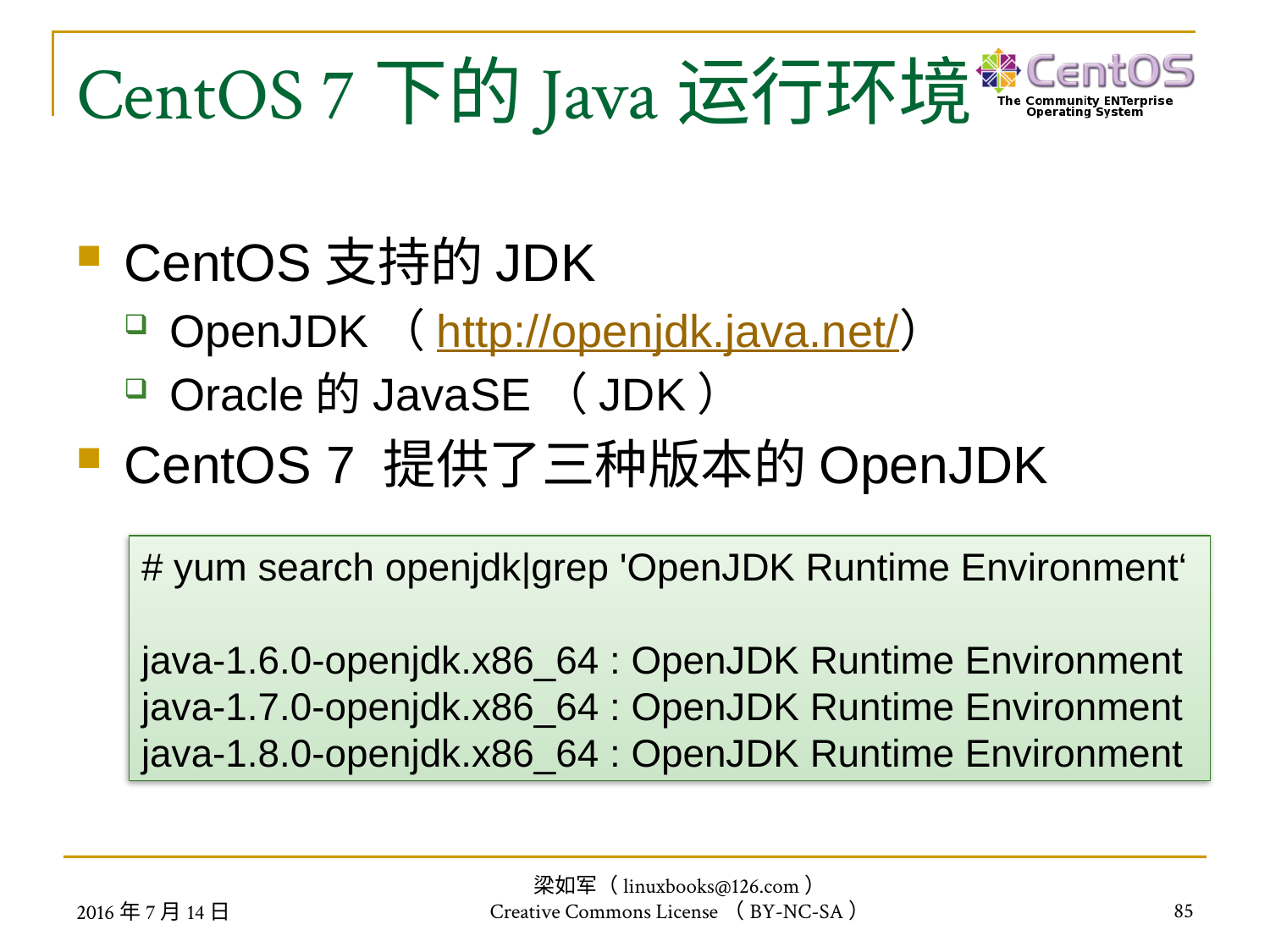

# CentOS 7下的Java运行环境
CentOS支持的JDK
OpenJDK（http://openjdk.java.net/）
Oracle的JavaSE（JDK）
CentOS 7 提供了三种版本的OpenJDK

# yum search openjdk|grep 'OpenJDK Runtime Environment‘

java-1.6.0-openjdk.x86_64 : OpenJDK Runtime Environment
java-1.7.0-openjdk.x86_64 : OpenJDK Runtime Environment
java-1.8.0-openjdk.x86_64 : OpenJDK Runtime Environment
梁如军（linuxbooks@126.com）
Creative Commons License（BY-NC-SA）
2016年7月14日
85